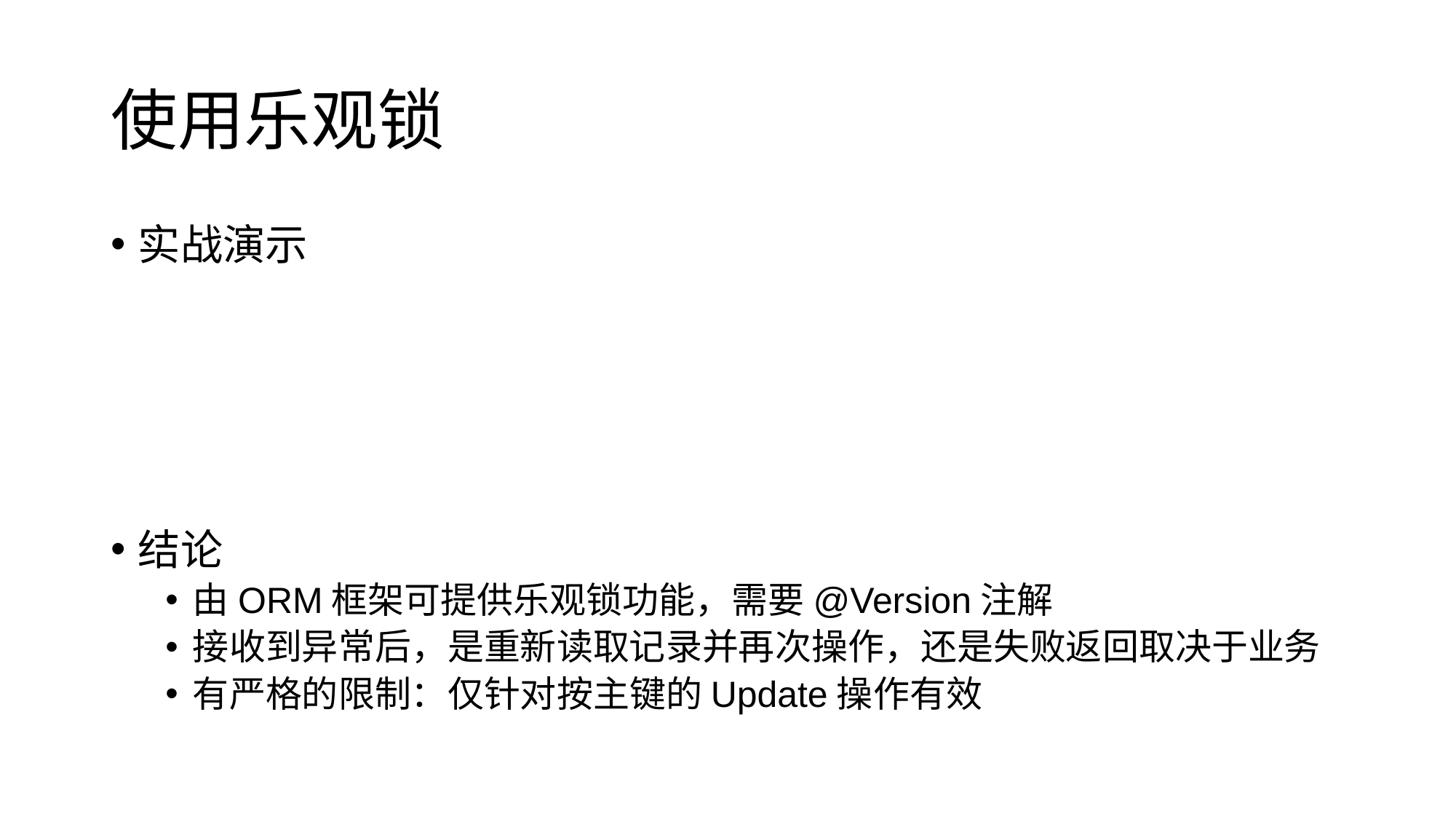

# 使用乐观锁
实战演示

结论
由ORM框架可提供乐观锁功能，需要@Version注解
接收到异常后，是重新读取记录并再次操作，还是失败返回取决于业务
有严格的限制：仅针对按主键的Update操作有效